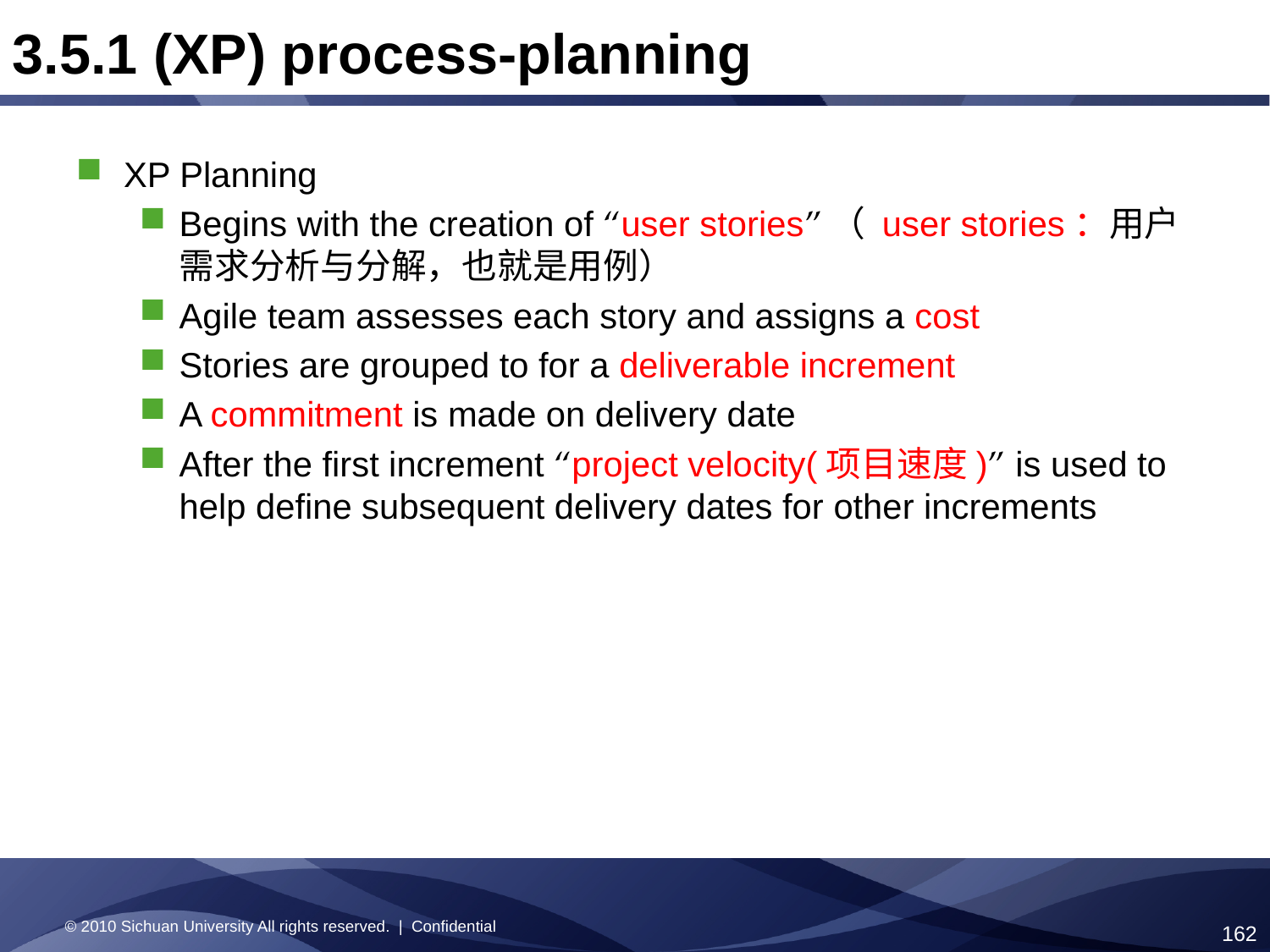

3.5.1 (XP) process-planning
XP Planning
Begins with the creation of “user stories”（ user stories：用户需求分析与分解，也就是用例）
Agile team assesses each story and assigns a cost
Stories are grouped to for a deliverable increment
A commitment is made on delivery date
After the first increment “project velocity(项目速度)” is used to help define subsequent delivery dates for other increments
© 2010 Sichuan University All rights reserved.  |  Confidential
162